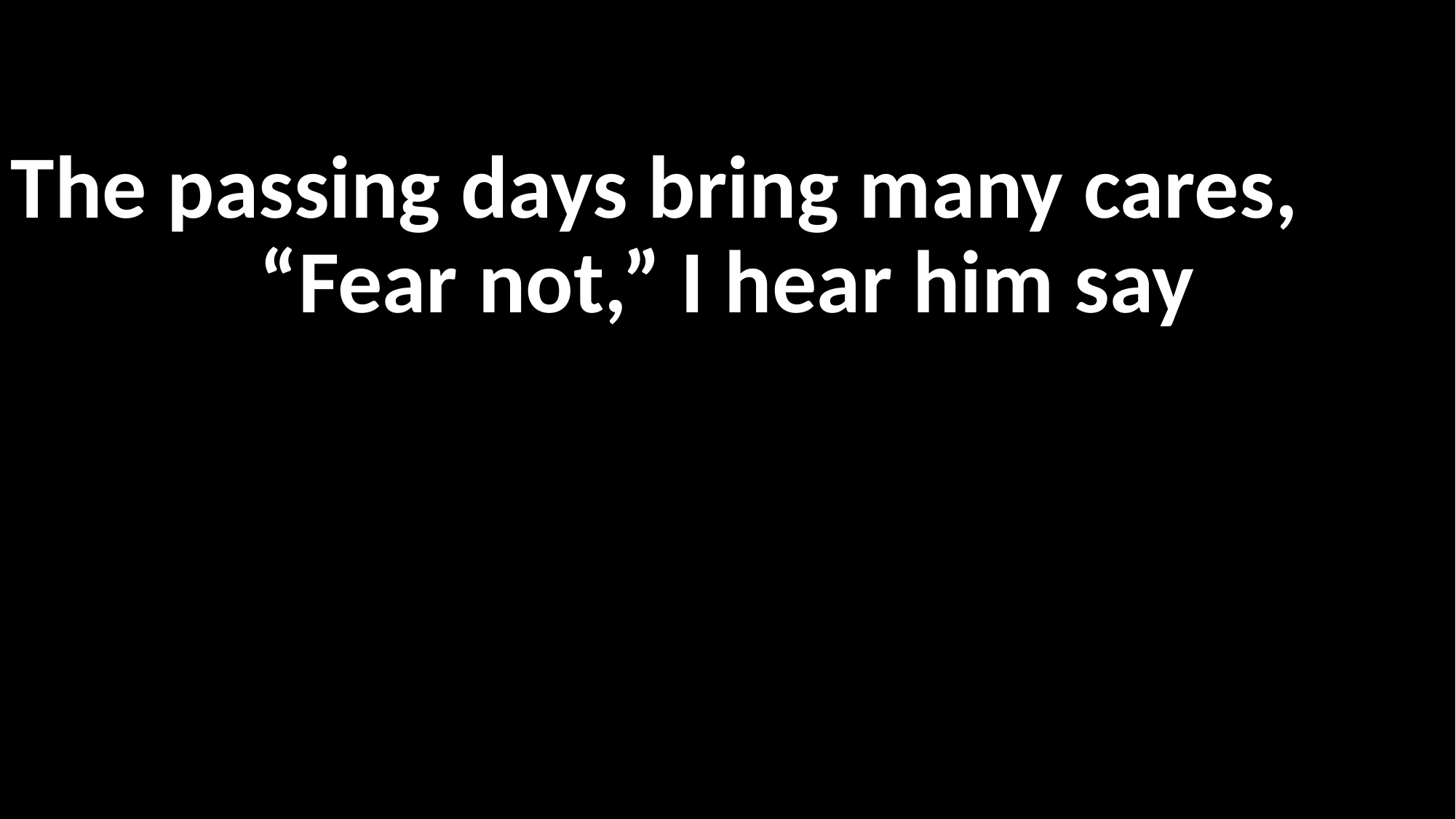

The passing days bring many cares,
“Fear not,” I hear him say
그 두려움이 변하여
내 기도 되었고